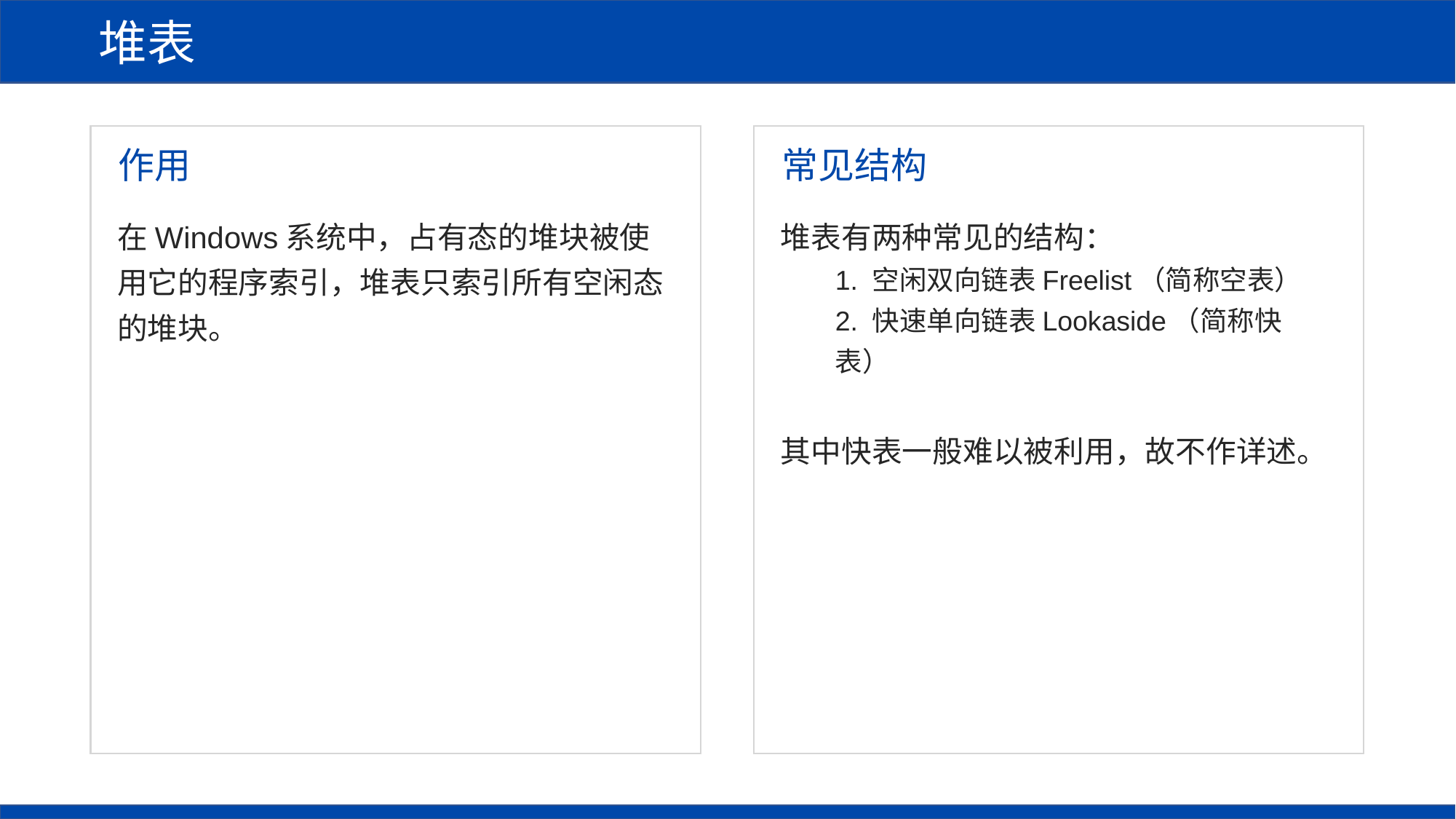

堆表

作用
常见结构
在Windows系统中，占有态的堆块被使用它的程序索引，堆表只索引所有空闲态的堆块。
堆表有两种常见的结构：
1. 空闲双向链表Freelist（简称空表）
2. 快速单向链表Lookaside（简称快表）

其中快表一般难以被利用，故不作详述。